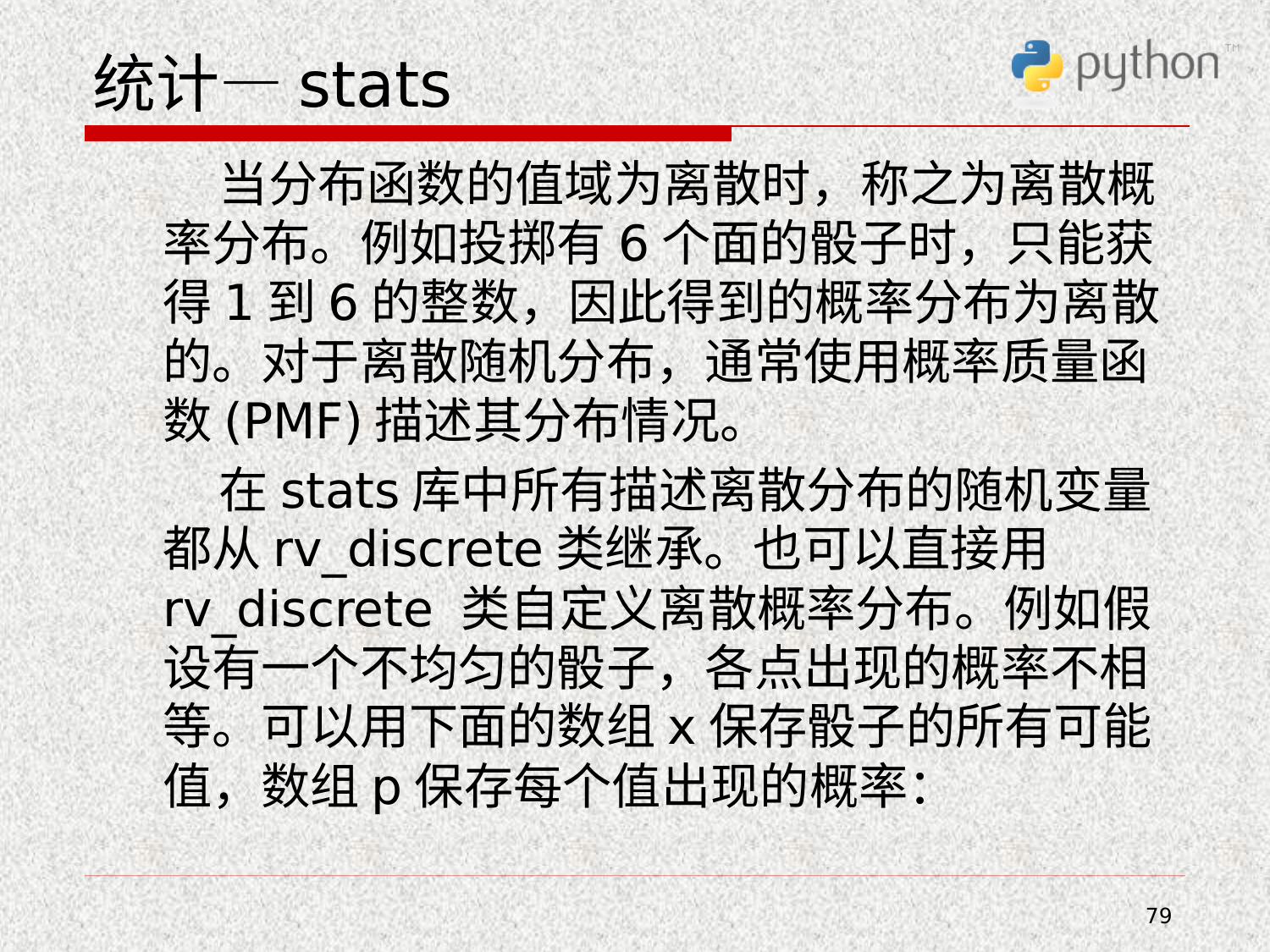

# 统计—stats
          当分布函数的值域为离散时，称之为离散概率分布。例如投掷有6个面的骰子时，只能获得1到6的整数，因此得到的概率分布为离散的。对于离散随机分布，通常使用概率质量函数(PMF)描述其分布情况。
          在stats库中所有描述离散分布的随机变量都从rv_discrete类继承。也可以直接用rv_discrete 类自定义离散概率分布。例如假设有一个不均匀的骰子，各点出现的概率不相等。可以用下面的数组x保存骰子的所有可能值，数组p保存每个值出现的概率：
79